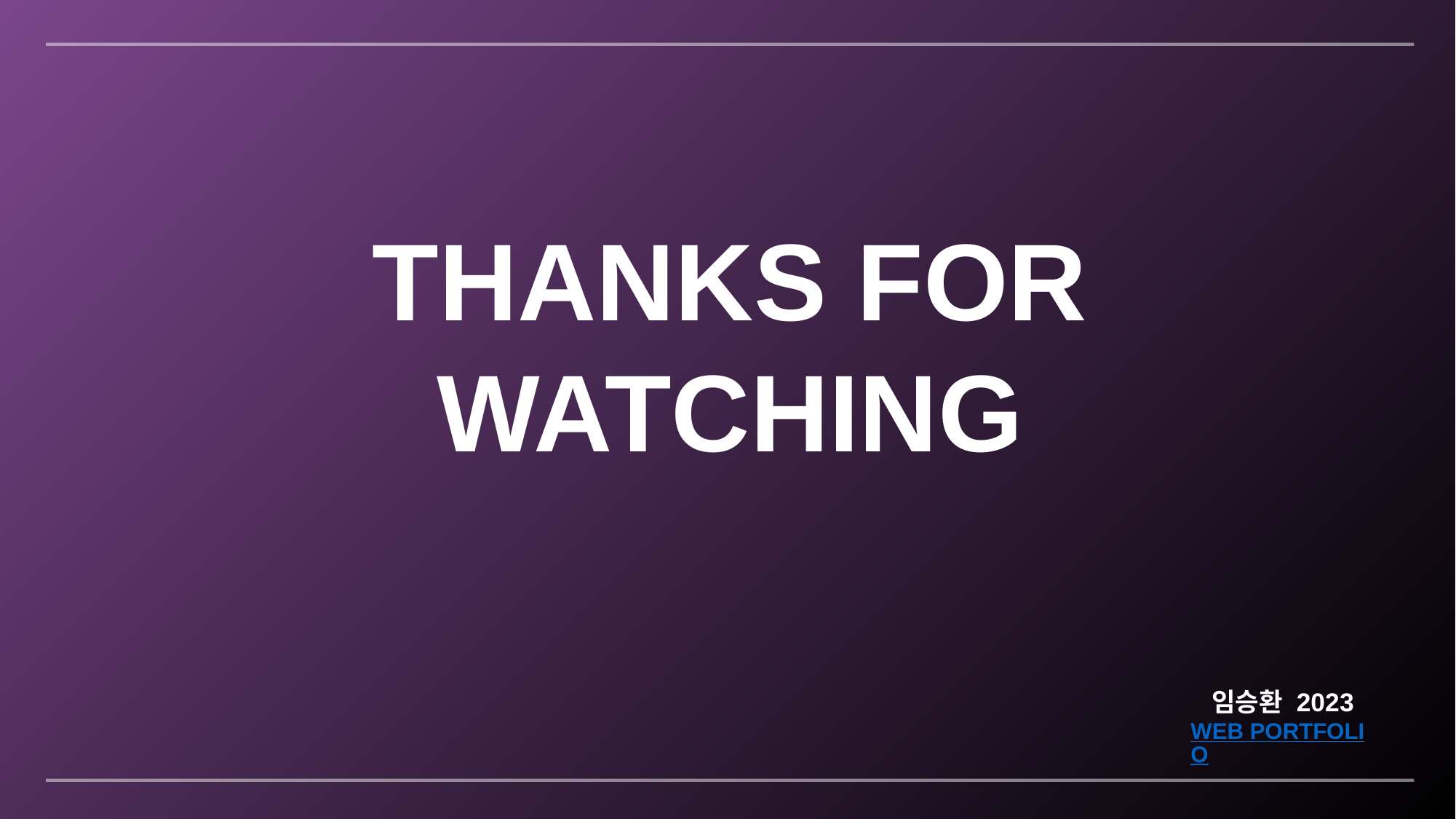

THANKS FOR
WATCHING
임승환 2023
WEB PORTFOLIO